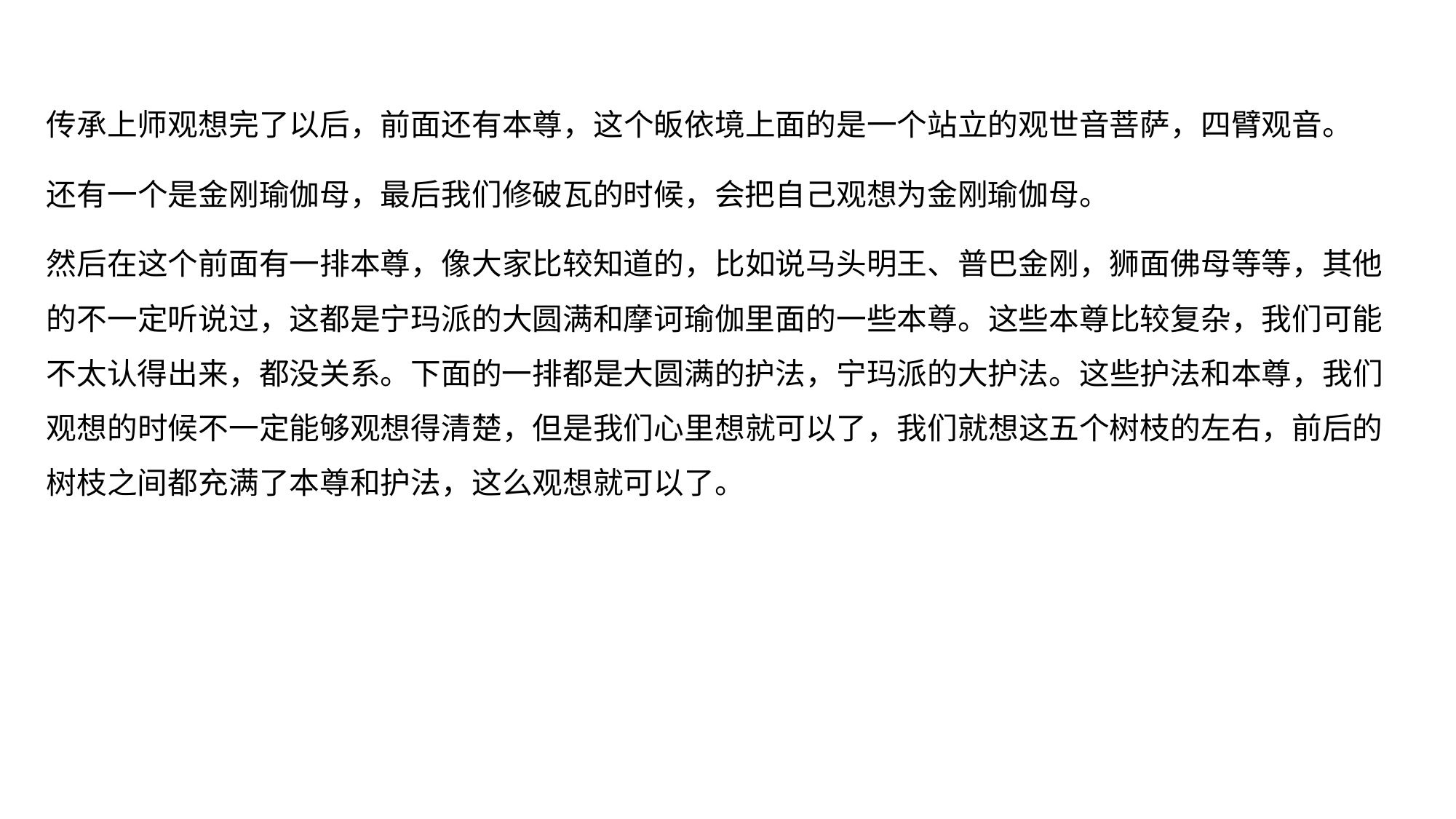

传承上师观想完了以后，前面还有本尊，这个皈依境上面的是一个站立的观世音菩萨，四臂观音。
还有一个是金刚瑜伽母，最后我们修破瓦的时候，会把自己观想为金刚瑜伽母。
然后在这个前面有一排本尊，像大家比较知道的，比如说马头明王、普巴金刚，狮面佛母等等，其他的不一定听说过，这都是宁玛派的大圆满和摩诃瑜伽里面的一些本尊。这些本尊比较复杂，我们可能不太认得出来，都没关系。下面的一排都是大圆满的护法，宁玛派的大护法。这些护法和本尊，我们观想的时候不一定能够观想得清楚，但是我们心里想就可以了，我们就想这五个树枝的左右，前后的树枝之间都充满了本尊和护法，这么观想就可以了。